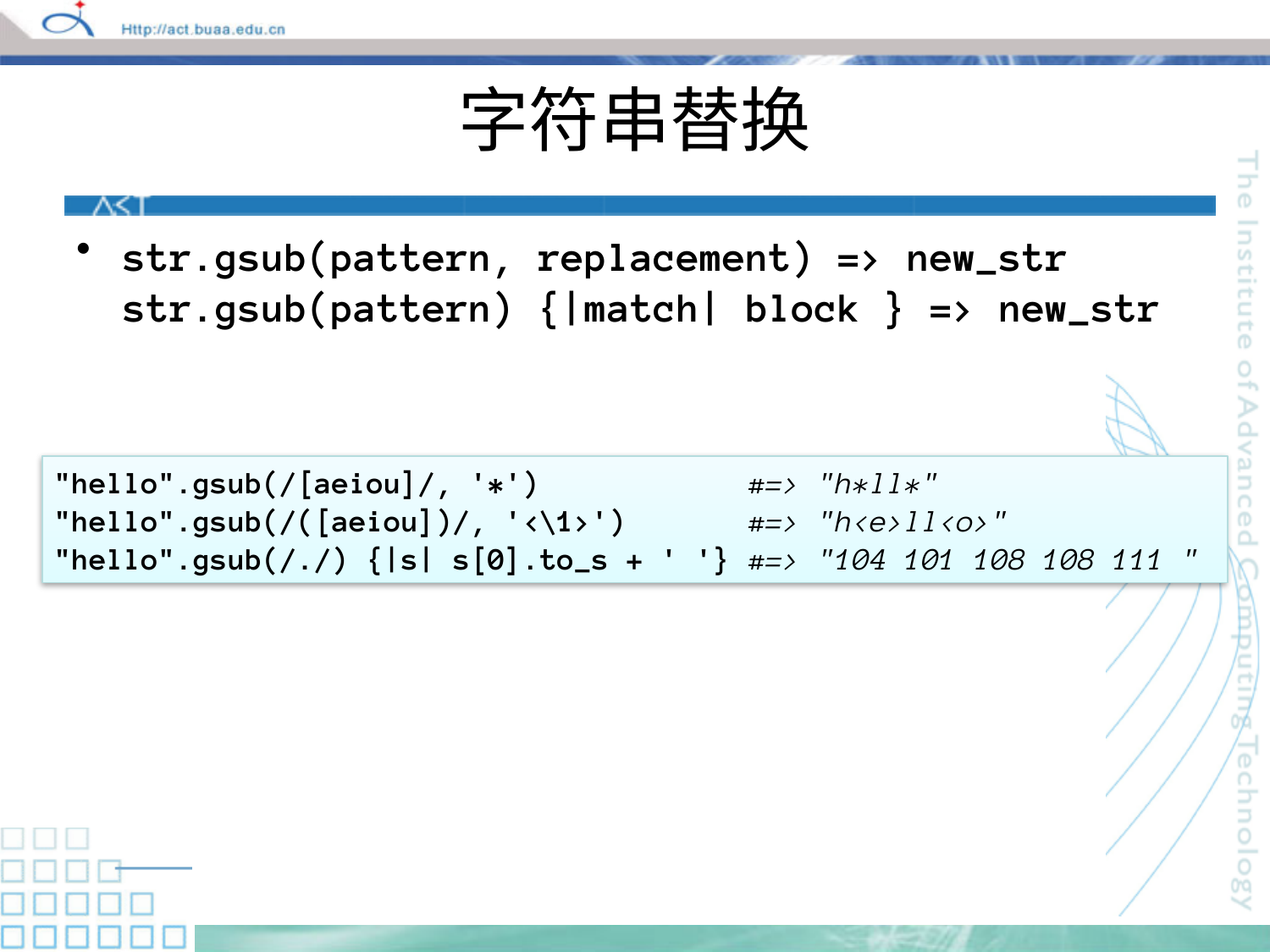

# 字符串替换
str.gsub(pattern, replacement) => new_str
str.gsub(pattern) {|match| block } => new_str
"hello".gsub(/[aeiou]/, '*')            #=> "h*ll*"
"hello".gsub(/([aeiou])/, '<\1>')       #=> "h<e>ll<o>"
"hello".gsub(/./) {|s| s[0].to_s + ' '} #=> "104 101 108 108 111 "